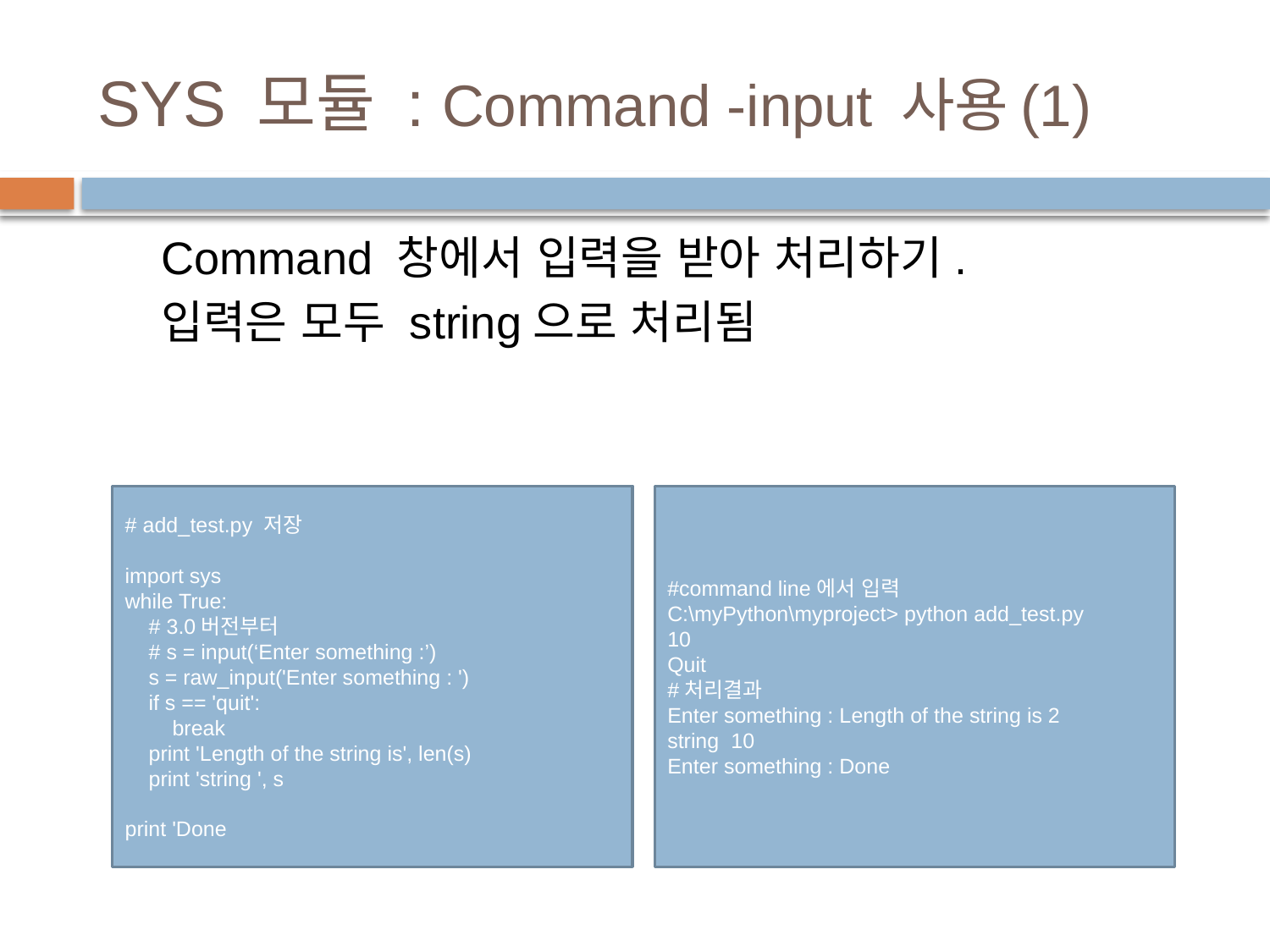

# SYS 모듈 : Command -input 사용(1)
Command 창에서 입력을 받아 처리하기.
입력은 모두 string으로 처리됨
# add_test.py 저장

import sys
while True:
    # 3.0버전부터
    # s = input(‘Enter something :’)
    s = raw_input('Enter something : ')
    if s == 'quit':
        break
    print 'Length of the string is', len(s)
    print 'string ', s

print 'Done
#command line에서 입력
C:\myPython\myproject> python add_test.py
10
Quit
#처리결과
Enter something : Length of the string is 2
string  10
Enter something : Done